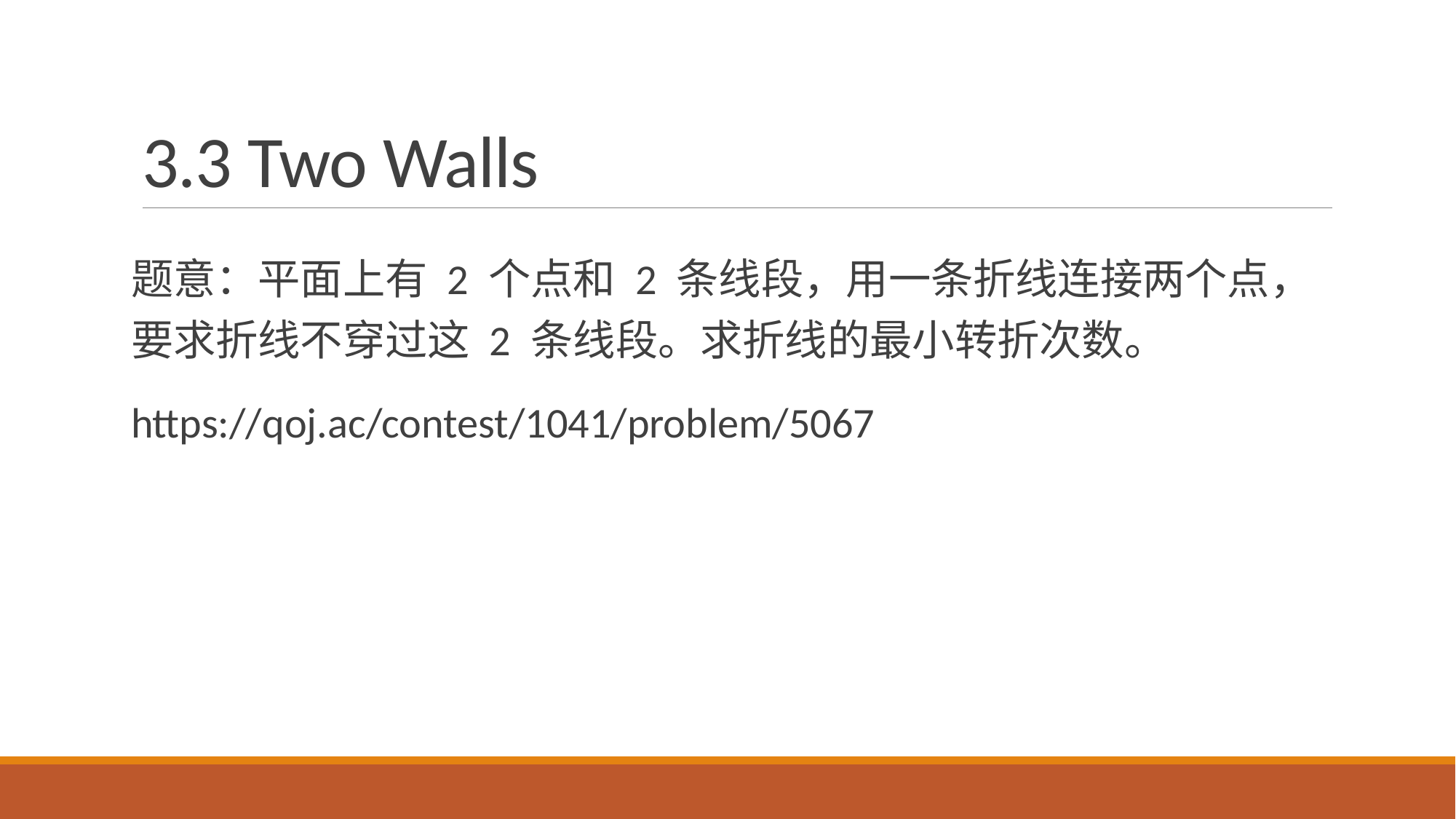

# 3.3 Two Walls
题意：平面上有 2 个点和 2 条线段，用一条折线连接两个点，要求折线不穿过这 2 条线段。求折线的最小转折次数。
https://qoj.ac/contest/1041/problem/5067